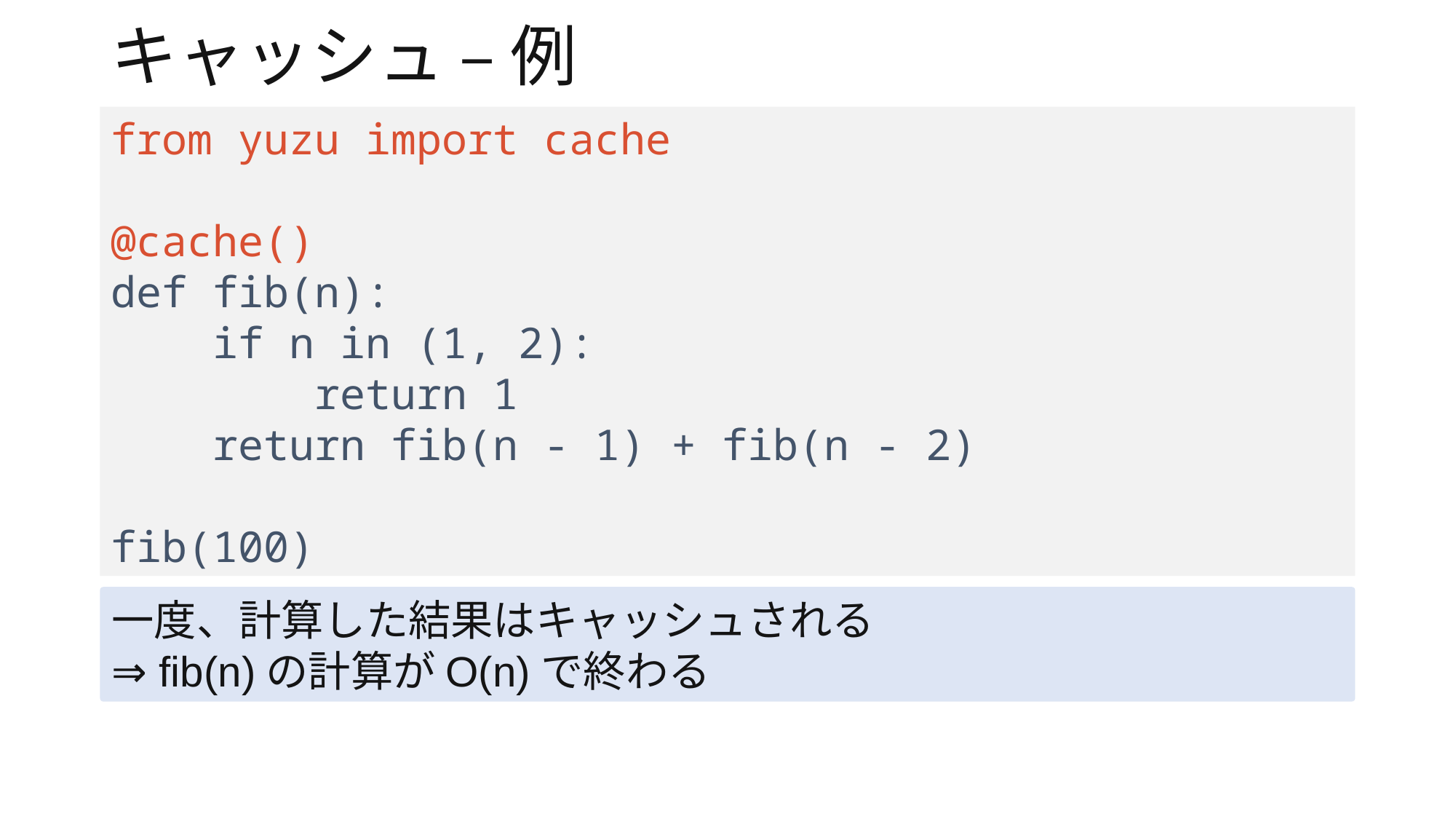

# キャッシュ – 例
from yuzu import cache

@cache()
def fib(n):
    if n in (1, 2):
        return 1
    return fib(n - 1) + fib(n - 2)

fib(100)
一度、計算した結果はキャッシュされる
⇒ fib(n)の計算がO(n)で終わる